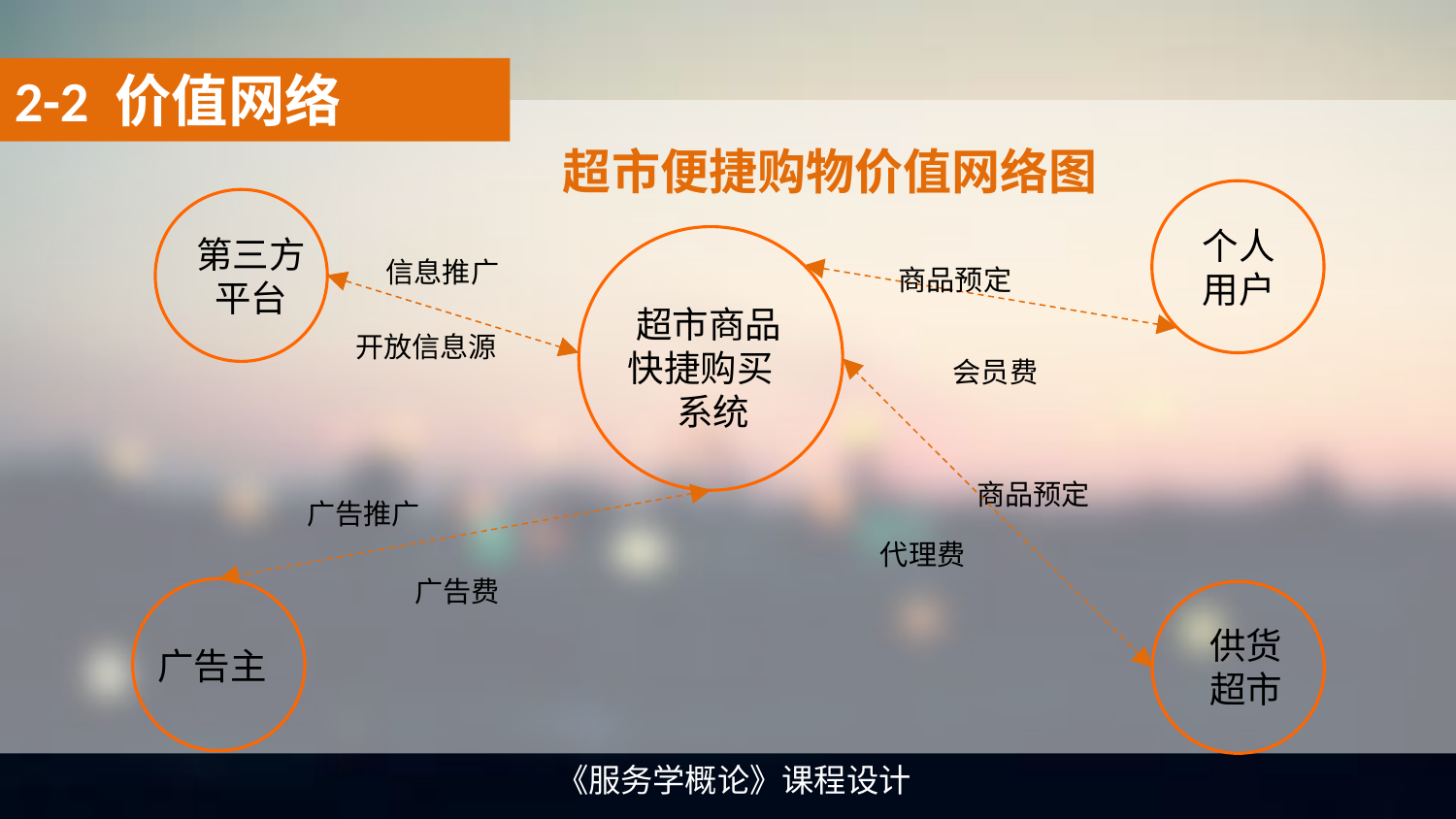

2-2 价值网络

超市便捷购物价值网络图

个人用户
第三方平台

信息推广
商品预定
超市商品快捷购买    系统
开放信息源
会员费
商品预定
广告推广
代理费
广告费

供货超市
广告主
《服务学概论》课程设计